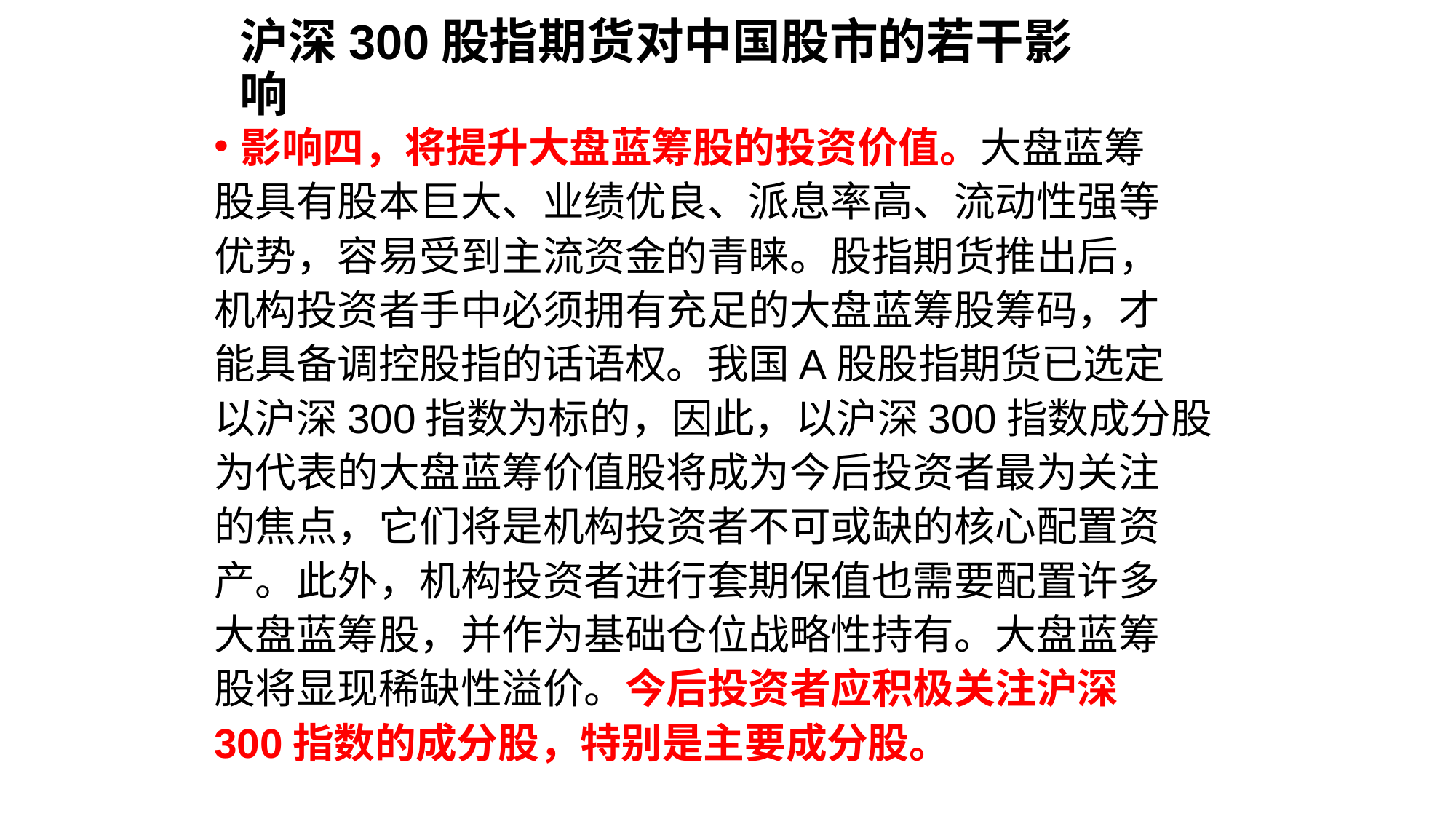

# 沪深300股指期货对中国股市的若干影响
影响四，将提升大盘蓝筹股的投资价值。大盘蓝筹
股具有股本巨大、业绩优良、派息率高、流动性强等
优势，容易受到主流资金的青睐。股指期货推出后，
机构投资者手中必须拥有充足的大盘蓝筹股筹码，才
能具备调控股指的话语权。我国A股股指期货已选定
以沪深300指数为标的，因此，以沪深300指数成分股
为代表的大盘蓝筹价值股将成为今后投资者最为关注
的焦点，它们将是机构投资者不可或缺的核心配置资
产。此外，机构投资者进行套期保值也需要配置许多
大盘蓝筹股，并作为基础仓位战略性持有。大盘蓝筹
股将显现稀缺性溢价。今后投资者应积极关注沪深
300指数的成分股，特别是主要成分股。